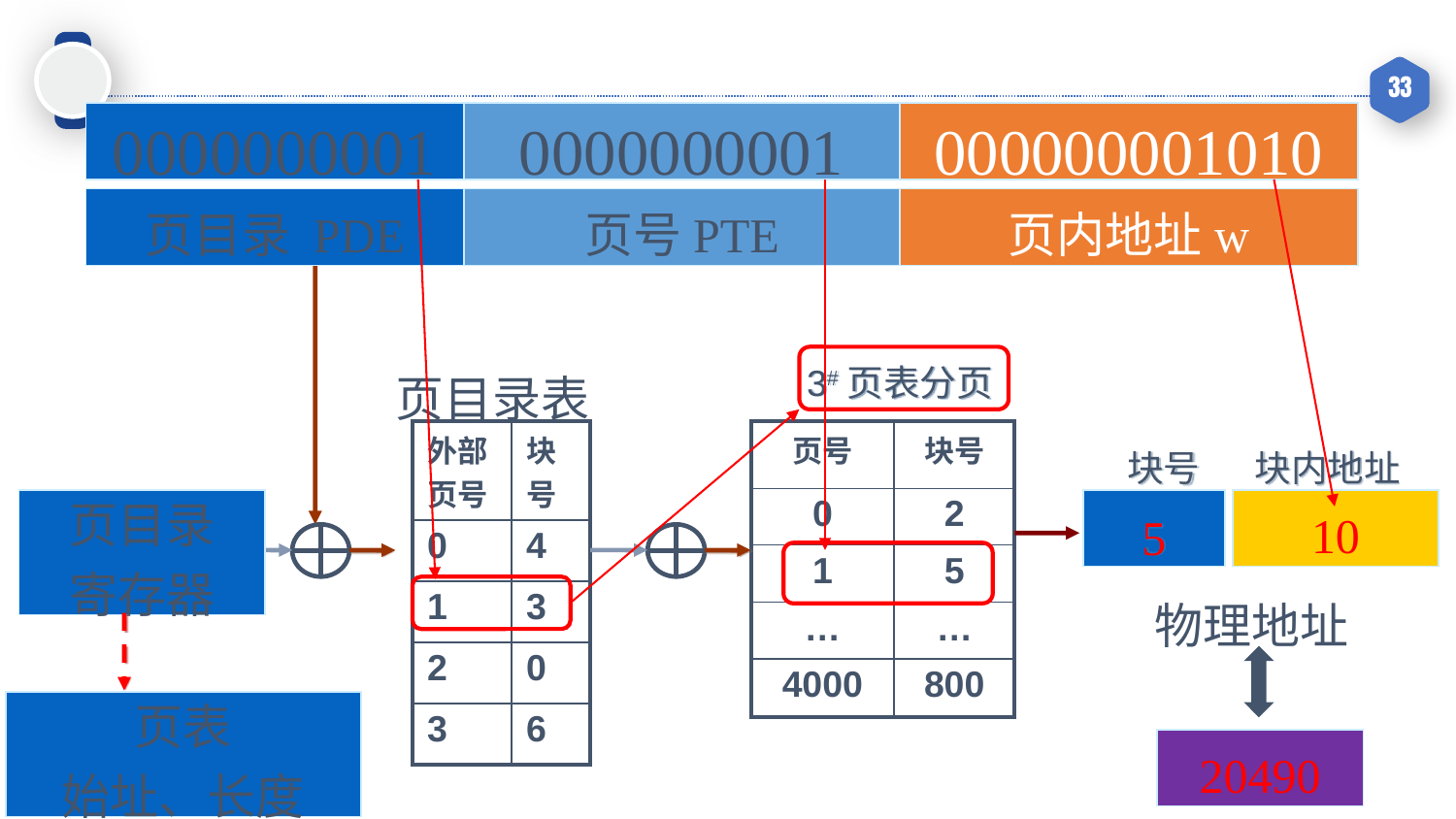

0000000001
0000000001
000000001010

页目录 PDE
页号PTE
页内地址w

3#页表分页

页目录表
| 外部页号 | 块号 |
| --- | --- |
| 0 | 4 |
| 1 | 3 |
| 2 | 0 |
| 3 | 6 |
| 页号 | 块号 |
| --- | --- |
| 0 | 2 |
| 1 | 5 |
| … | … |
| 4000 | 800 |
块号
块内地址
5
页目录
寄存器

页表
始址、长度

10

物理地址

20490